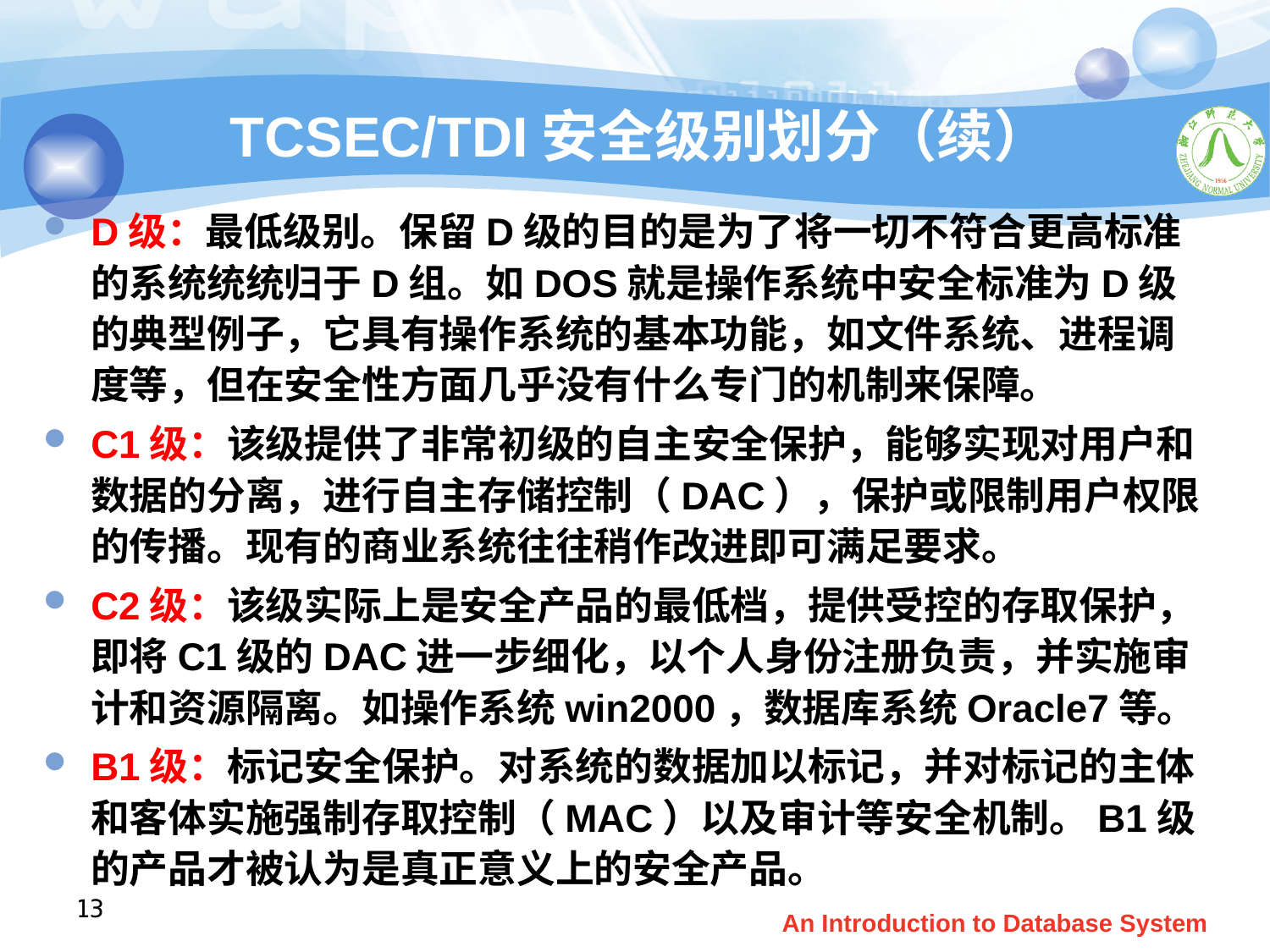

# TCSEC/TDI安全级别划分（续）
D级：最低级别。保留D级的目的是为了将一切不符合更高标准的系统统统归于D组。如DOS就是操作系统中安全标准为D级的典型例子，它具有操作系统的基本功能，如文件系统、进程调度等，但在安全性方面几乎没有什么专门的机制来保障。
C1级：该级提供了非常初级的自主安全保护，能够实现对用户和数据的分离，进行自主存储控制（DAC），保护或限制用户权限的传播。现有的商业系统往往稍作改进即可满足要求。
C2级：该级实际上是安全产品的最低档，提供受控的存取保护，即将C1级的DAC进一步细化，以个人身份注册负责，并实施审计和资源隔离。如操作系统win2000，数据库系统Oracle7等。
B1级：标记安全保护。对系统的数据加以标记，并对标记的主体和客体实施强制存取控制（MAC）以及审计等安全机制。B1级的产品才被认为是真正意义上的安全产品。
13
An Introduction to Database System